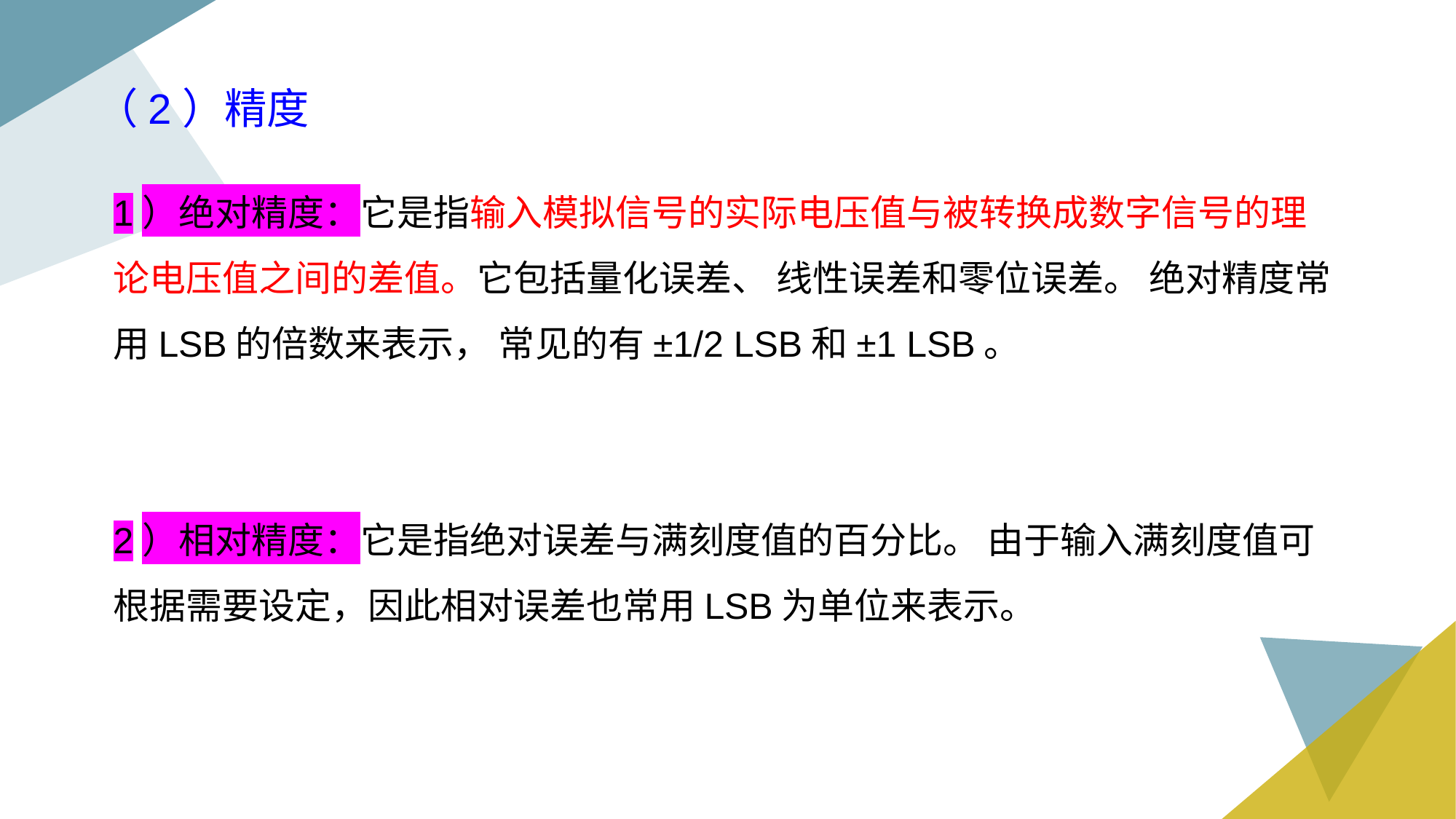

（2）精度
1）绝对精度：它是指输入模拟信号的实际电压值与被转换成数字信号的理论电压值之间的差值。它包括量化误差、 线性误差和零位误差。 绝对精度常用LSB的倍数来表示， 常见的有±1/2 LSB和±1 LSB。

2）相对精度：它是指绝对误差与满刻度值的百分比。 由于输入满刻度值可根据需要设定，因此相对误差也常用LSB为单位来表示。